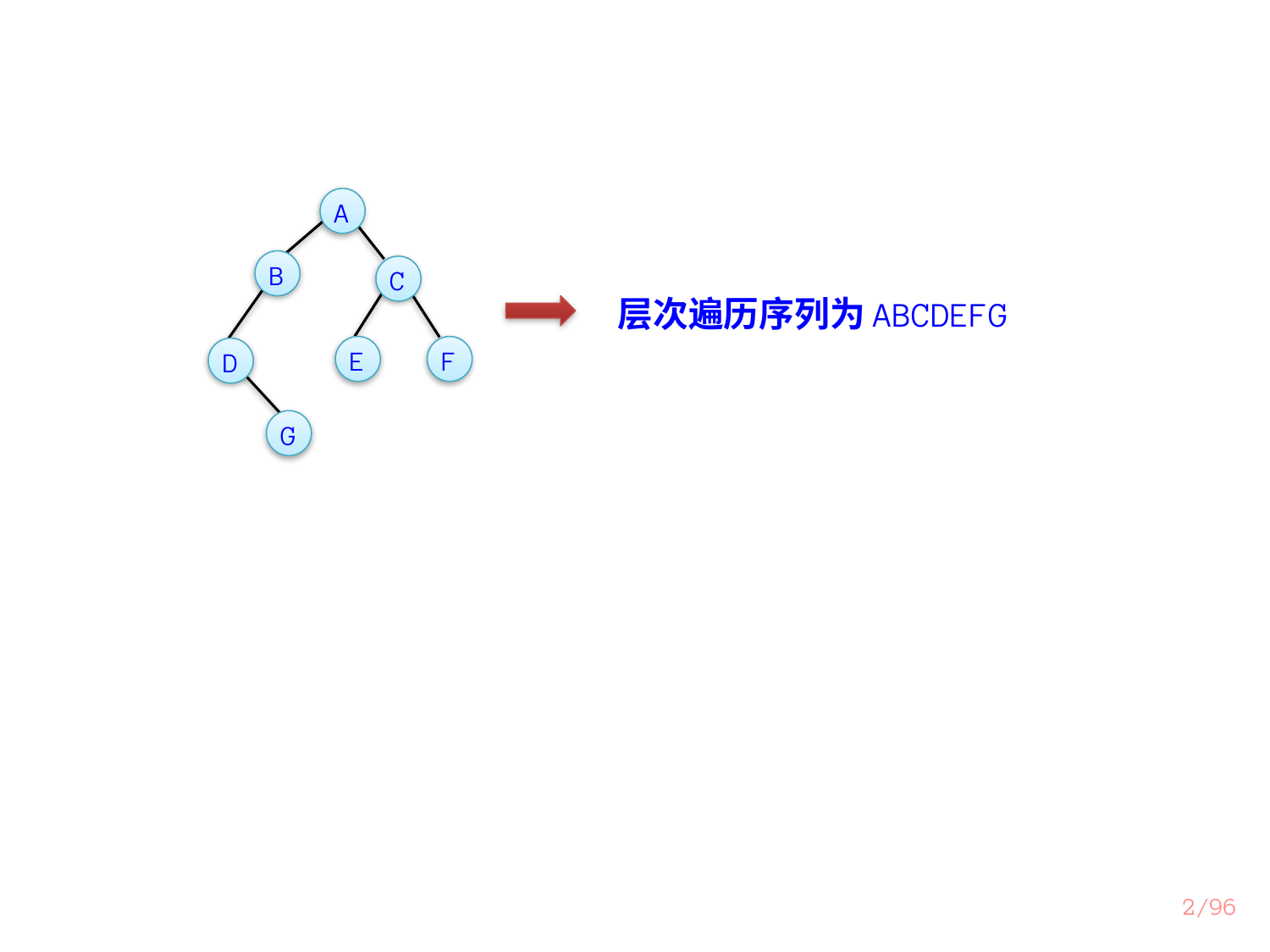

A

B
C

E
F
D

G
层次遍历序列为ABCDEFG

2/96